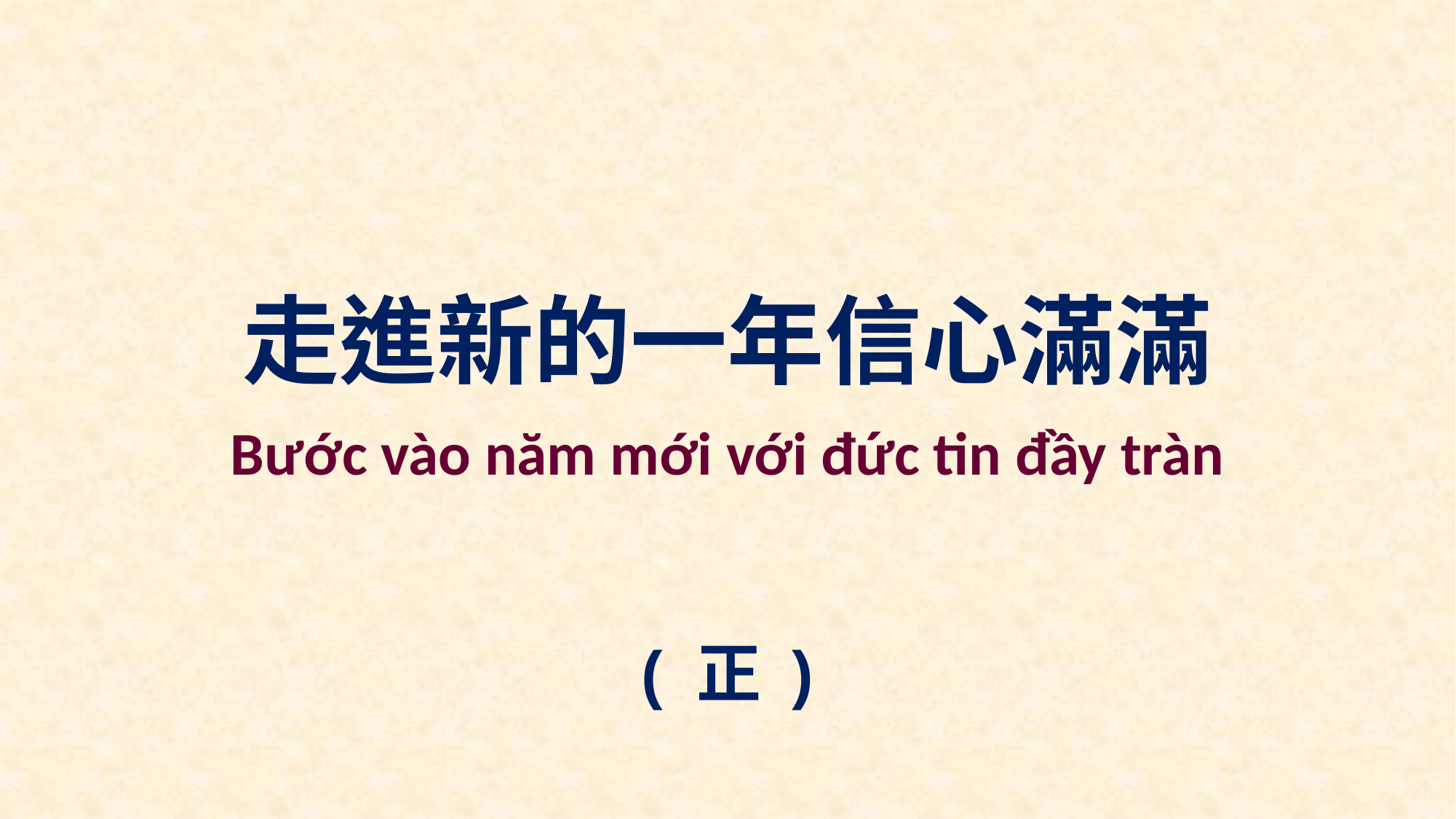

走進新的一年信心滿滿
Bước vào năm mới với đức tin đầy tràn
( 正 )